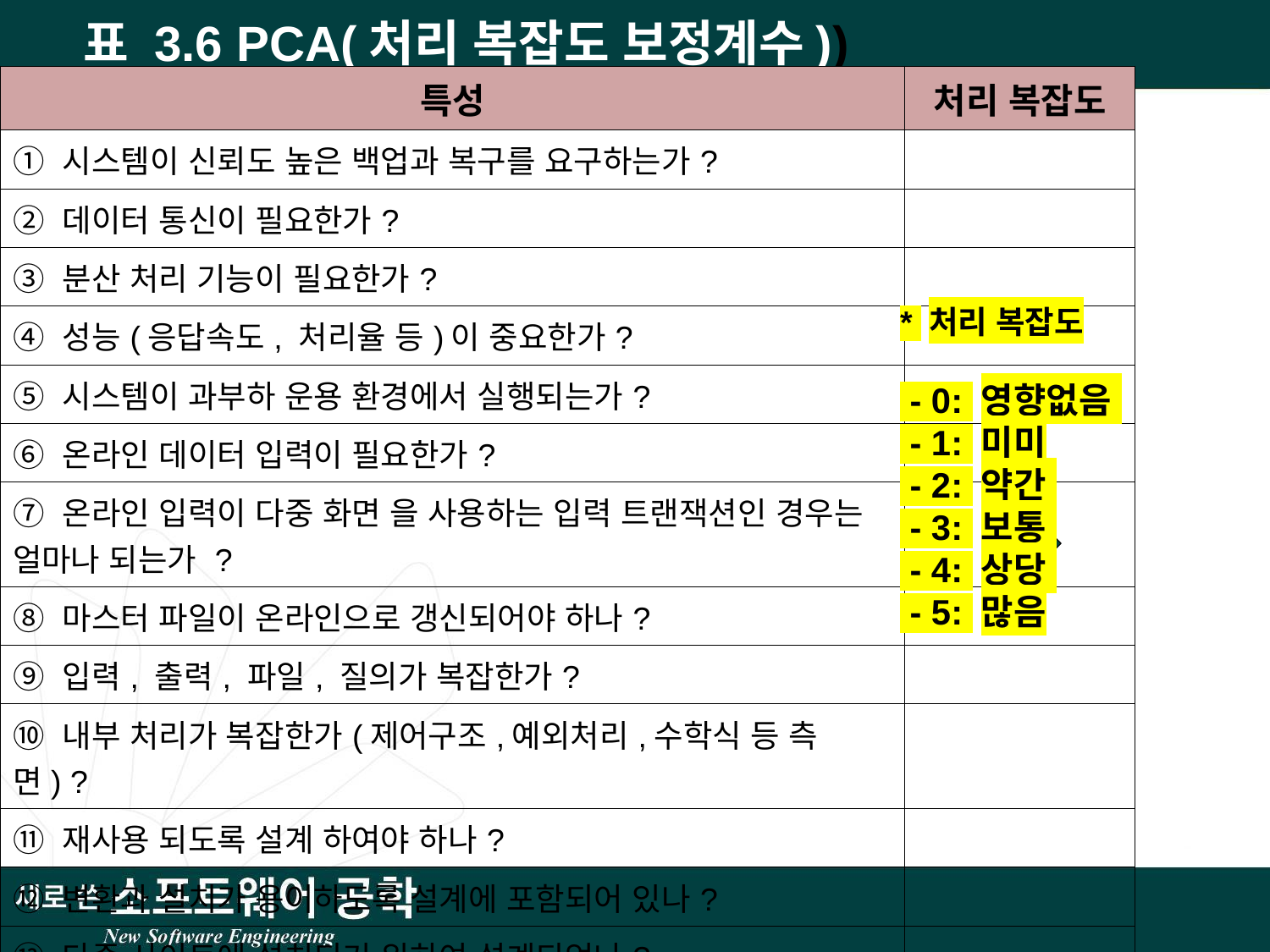

# 표 3.6 PCA(처리 복잡도 보정계수))
| 특성 | 처리 복잡도 |
| --- | --- |
| ① 시스템이 신뢰도 높은 백업과 복구를 요구하는가? |  |
| ② 데이터 통신이 필요한가? |  |
| ③ 분산 처리 기능이 필요한가? |  |
| ④ 성능(응답속도, 처리율 등)이 중요한가? |  |
| ⑤ 시스템이 과부하 운용 환경에서 실행되는가? |  |
| ⑥ 온라인 데이터 입력이 필요한가? |  |
| ⑦ 온라인 입력이 다중 화면 을 사용하는 입력 트랜잭션인 경우는 얼마나 되는가 ? |  |
| ⑧ 마스터 파일이 온라인으로 갱신되어야 하나? |  |
| ⑨ 입력, 출력, 파일, 질의가 복잡한가? |  |
| ⑩ 내부 처리가 복잡한가(제어구조,예외처리,수학식 등 측면) ? |  |
| ⑪ 재사용 되도록 설계 하여야 하나? |  |
| ⑫ 변환과 설치가 용이하도록 설계에 포함되어 있나? |  |
| ⑬ 다중 사이트에 설치되기 위하여 설계되었나? |  |
| ⑭ 변경과 사용이 쉽도록 설계되었나? |  |
* 처리 복잡도

 - 0: 영향없음
 - 1: 미미
 - 2: 약간
 - 3: 보통
 - 4: 상당
 - 5: 많음